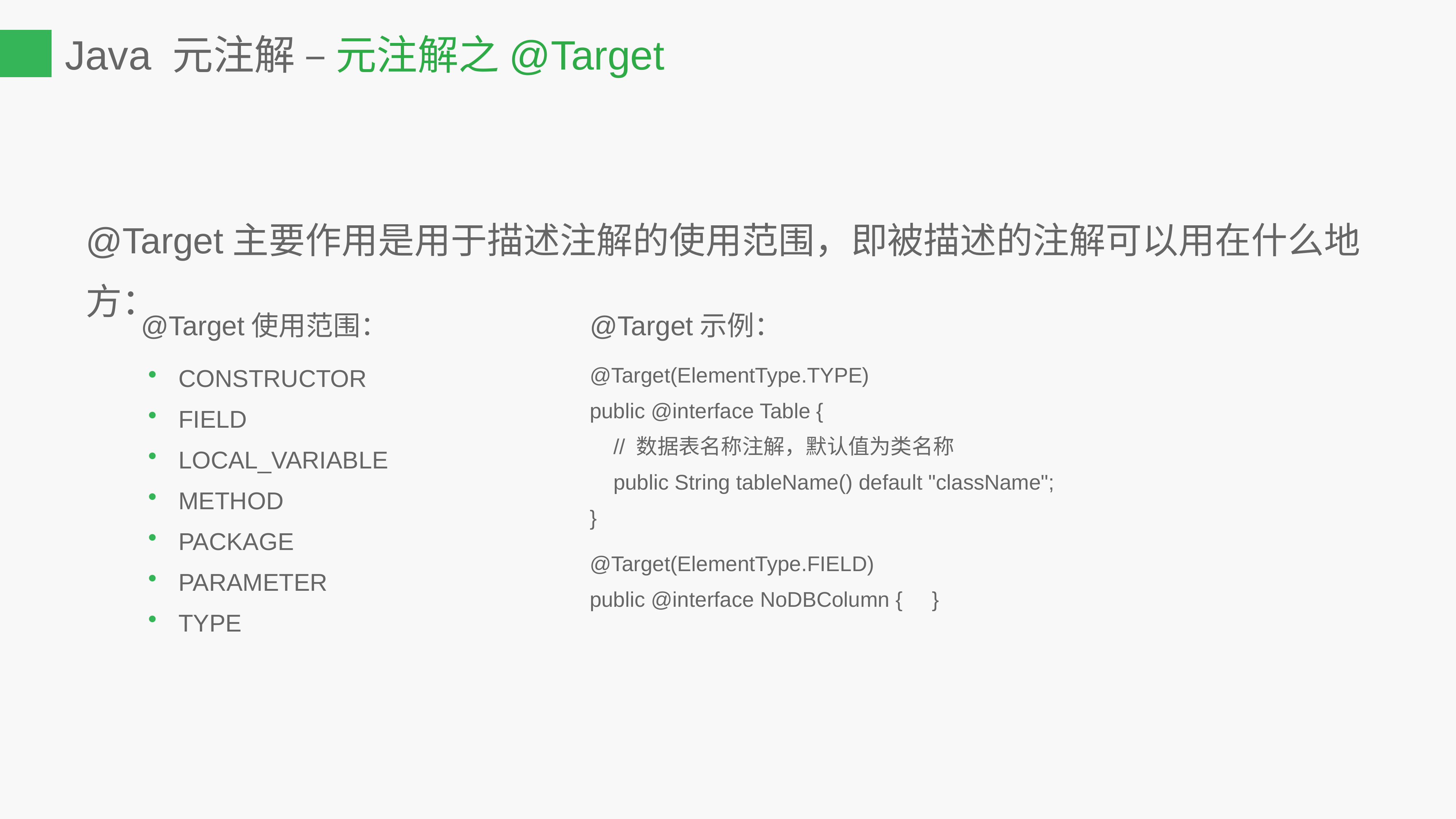

Java 元注解 – 元注解之@Target

@Target主要作用是用于描述注解的使用范围，即被描述的注解可以用在什么地方：
@Target使用范围：
@Target示例：
CONSTRUCTOR
FIELD
LOCAL_VARIABLE
METHOD
PACKAGE
PARAMETER
TYPE
@Target(ElementType.TYPE)
public @interface Table {
    // 数据表名称注解，默认值为类名称
    public String tableName() default "className";
}

@Target(ElementType.FIELD)
public @interface NoDBColumn {     }